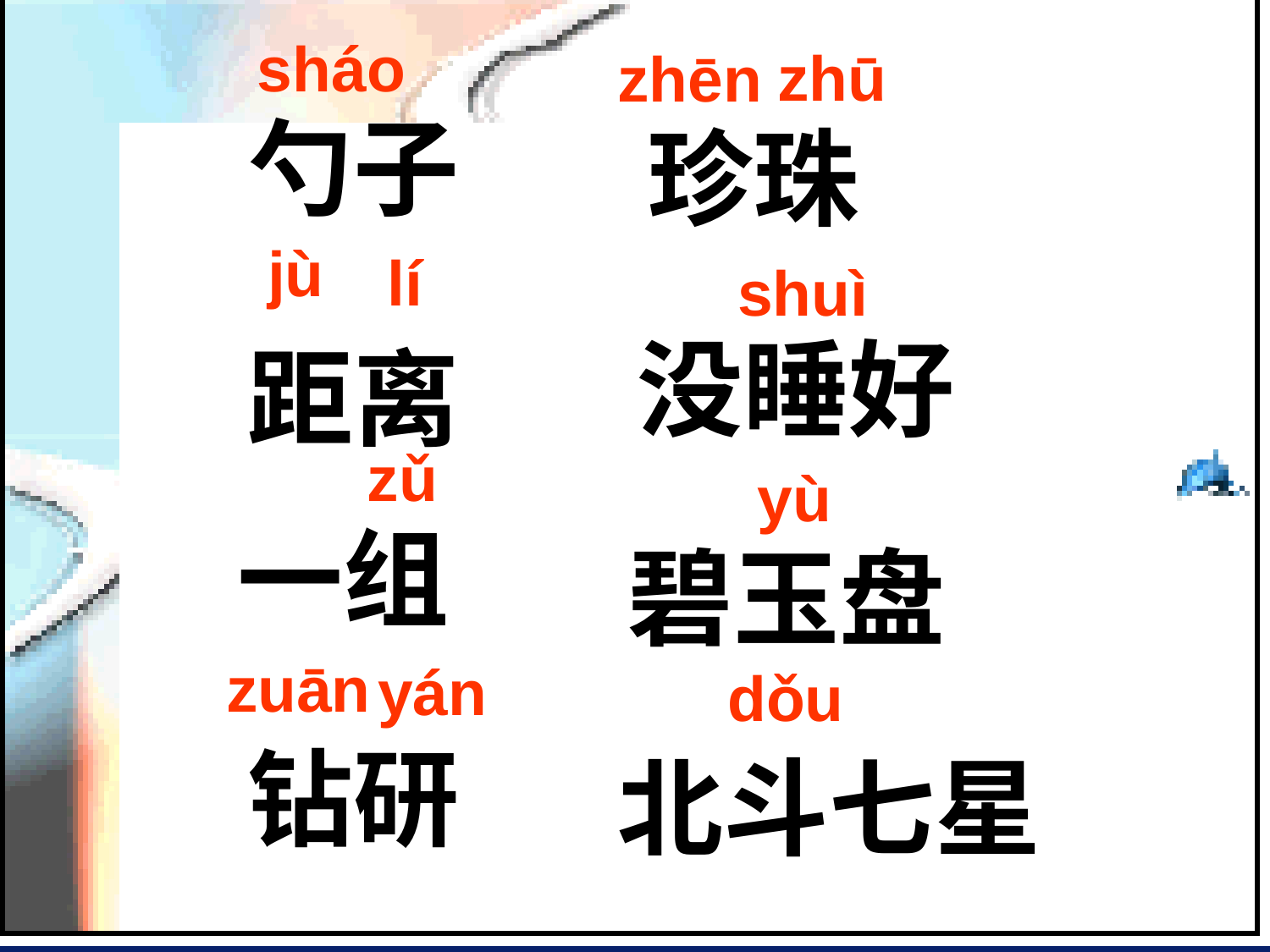

sháo
zhū
zhēn
jù
lí
shuì
zǔ
yù
zuān
yán
dǒu
勺子
珍珠
没睡好
距离
一组
碧玉盘
钻研
北斗七星